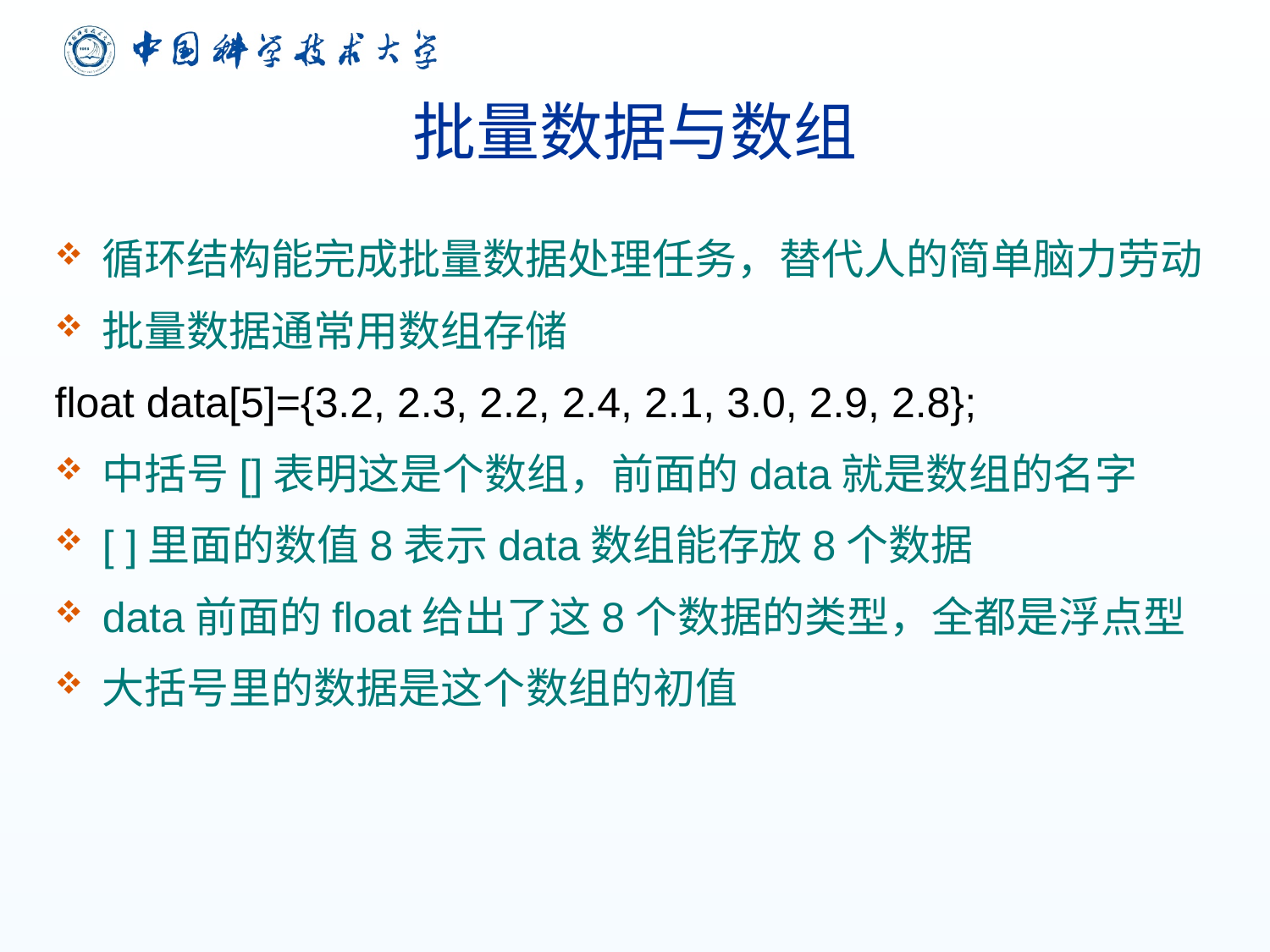

# 批量数据与数组
循环结构能完成批量数据处理任务，替代人的简单脑力劳动
批量数据通常用数组存储
float data[5]={3.2, 2.3, 2.2, 2.4, 2.1, 3.0, 2.9, 2.8};
中括号[]表明这是个数组，前面的data就是数组的名字
[ ]里面的数值8表示data数组能存放8个数据
data前面的float给出了这8个数据的类型，全都是浮点型
大括号里的数据是这个数组的初值